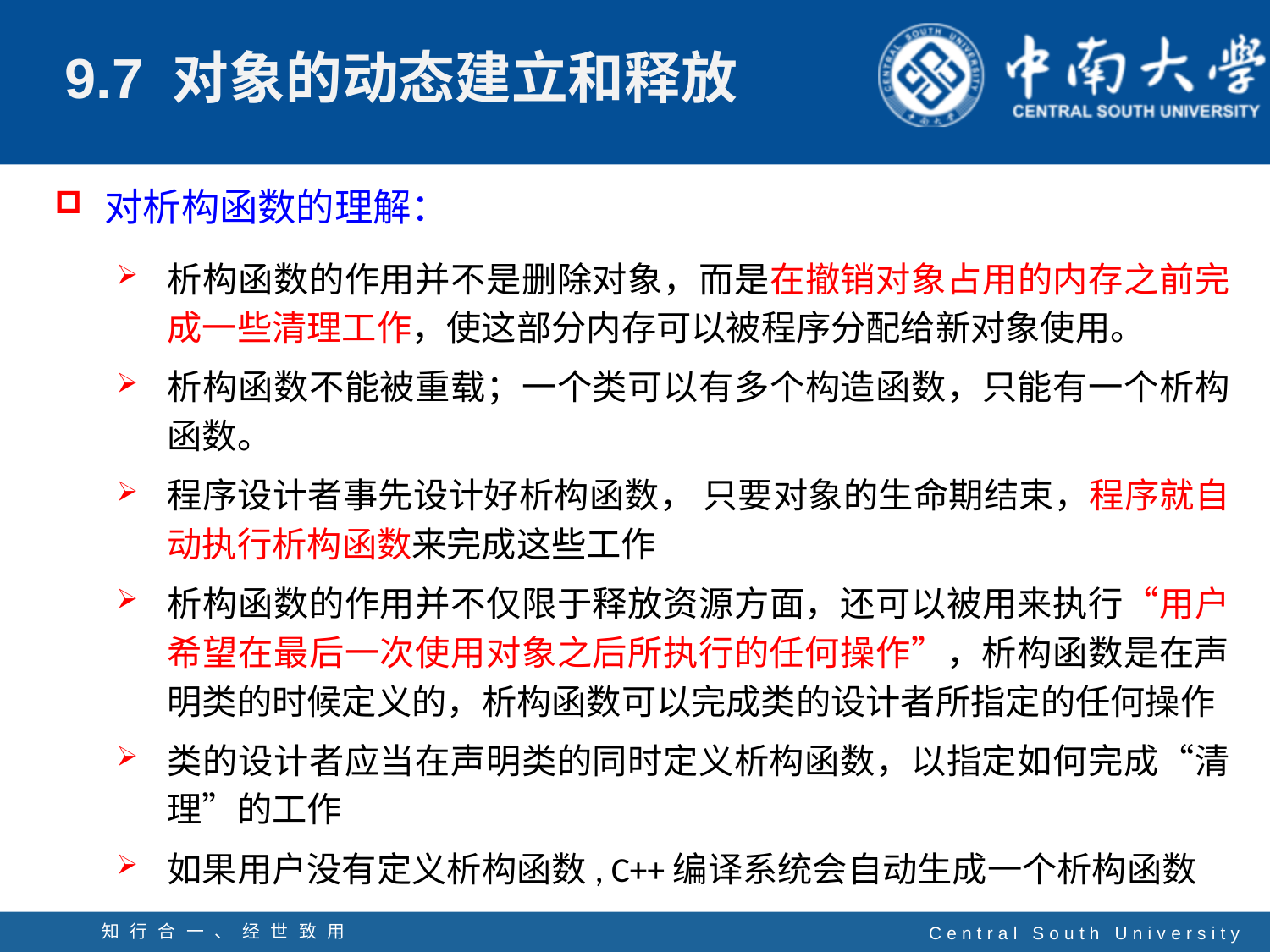

对析构函数的理解：
析构函数的作用并不是删除对象，而是在撤销对象占用的内存之前完成一些清理工作，使这部分内存可以被程序分配给新对象使用。
析构函数不能被重载；一个类可以有多个构造函数，只能有一个析构函数。
程序设计者事先设计好析构函数， 只要对象的生命期结束，程序就自动执行析构函数来完成这些工作
析构函数的作用并不仅限于释放资源方面，还可以被用来执行“用户希望在最后一次使用对象之后所执行的任何操作”，析构函数是在声明类的时候定义的，析构函数可以完成类的设计者所指定的任何操作
类的设计者应当在声明类的同时定义析构函数，以指定如何完成“清理”的工作
如果用户没有定义析构函数, C++编译系统会自动生成一个析构函数

知行合一、经世致用
自强不息 厚德载物
Central South University